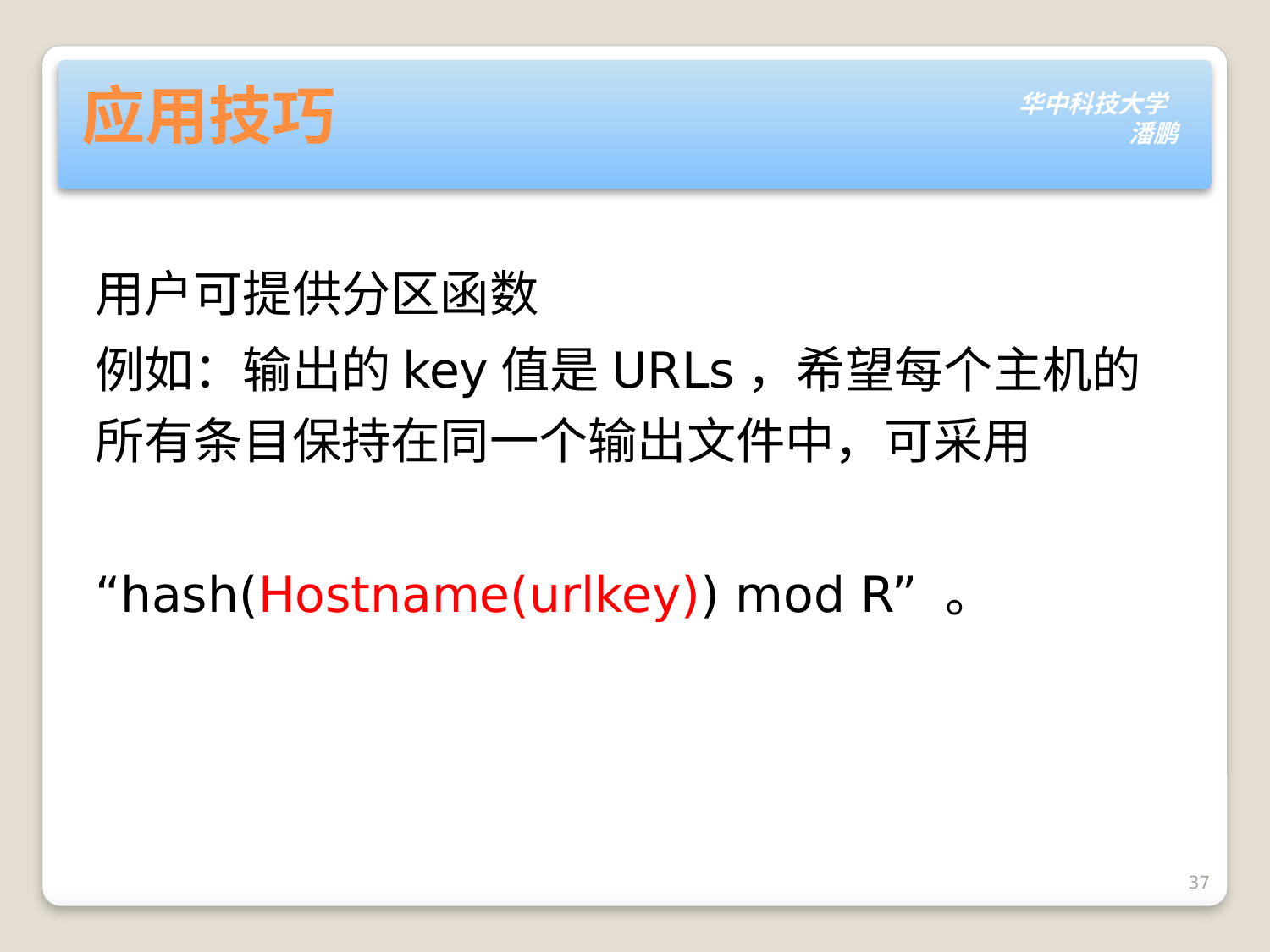

# 应用技巧
用户可提供分区函数
例如：输出的key值是URLs，希望每个主机的所有条目保持在同一个输出文件中，可采用

“hash(Hostname(urlkey)) mod R” 。
37